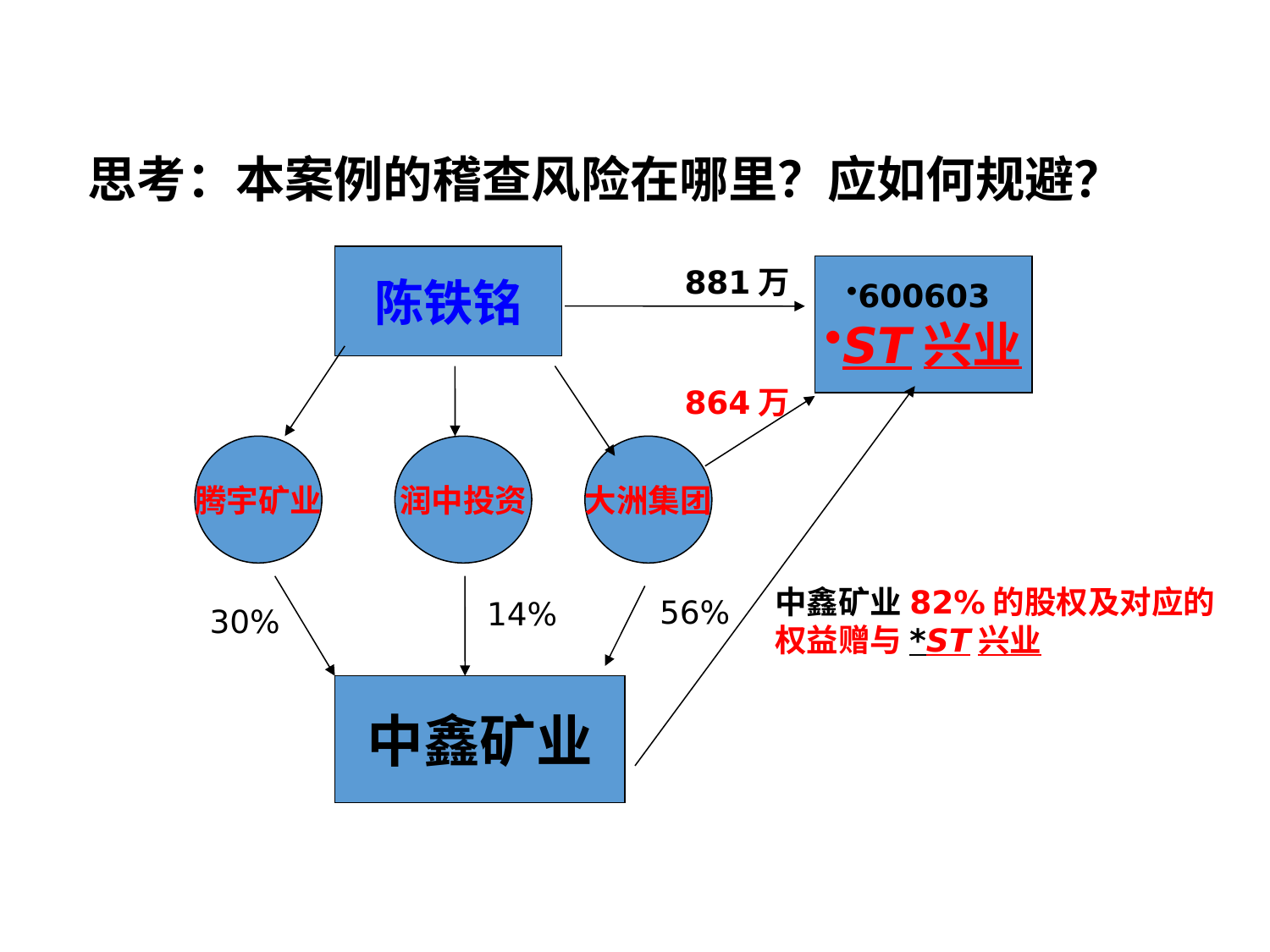

# 思考：本案例的稽查风险在哪里？应如何规避？
陈铁铭
881万
600603
ST兴业

864万

腾宇矿业
润中投资
大洲集团

中鑫矿业82%的股权及对应的
权益赠与*ST兴业

56%
14%
30%
中鑫矿业